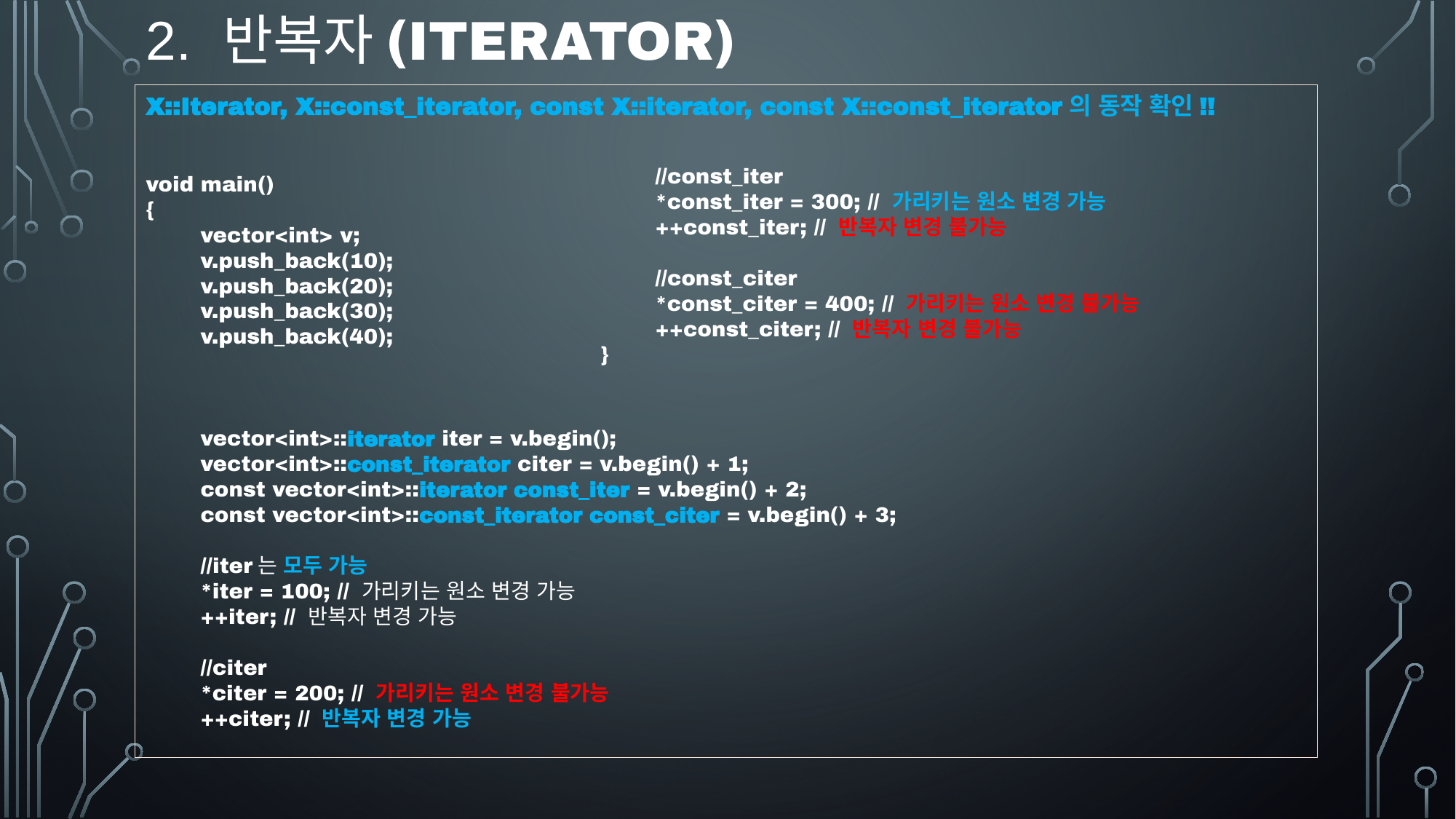

# 2. 반복자(iterator)
X::Iterator, X::const_iterator, const X::iterator, const X::const_iterator의 동작 확인!!

void main()
{
vector<int> v;
v.push_back(10);
v.push_back(20);
v.push_back(30);
v.push_back(40);

vector<int>::iterator iter = v.begin();
vector<int>::const_iterator citer = v.begin() + 1;
const vector<int>::iterator const_iter = v.begin() + 2;
const vector<int>::const_iterator const_citer = v.begin() + 3;

//iter는 모두 가능
*iter = 100; // 가리키는 원소 변경 가능
++iter; // 반복자 변경 가능

//citer
*citer = 200; // 가리키는 원소 변경 불가능
++citer; // 반복자 변경 가능

//const_iter
*const_iter = 300; // 가리키는 원소 변경 가능
++const_iter; // 반복자 변경 불가능

//const_citer
*const_citer = 400; // 가리키는 원소 변경 불가능
++const_citer; // 반복자 변경 불가능
}